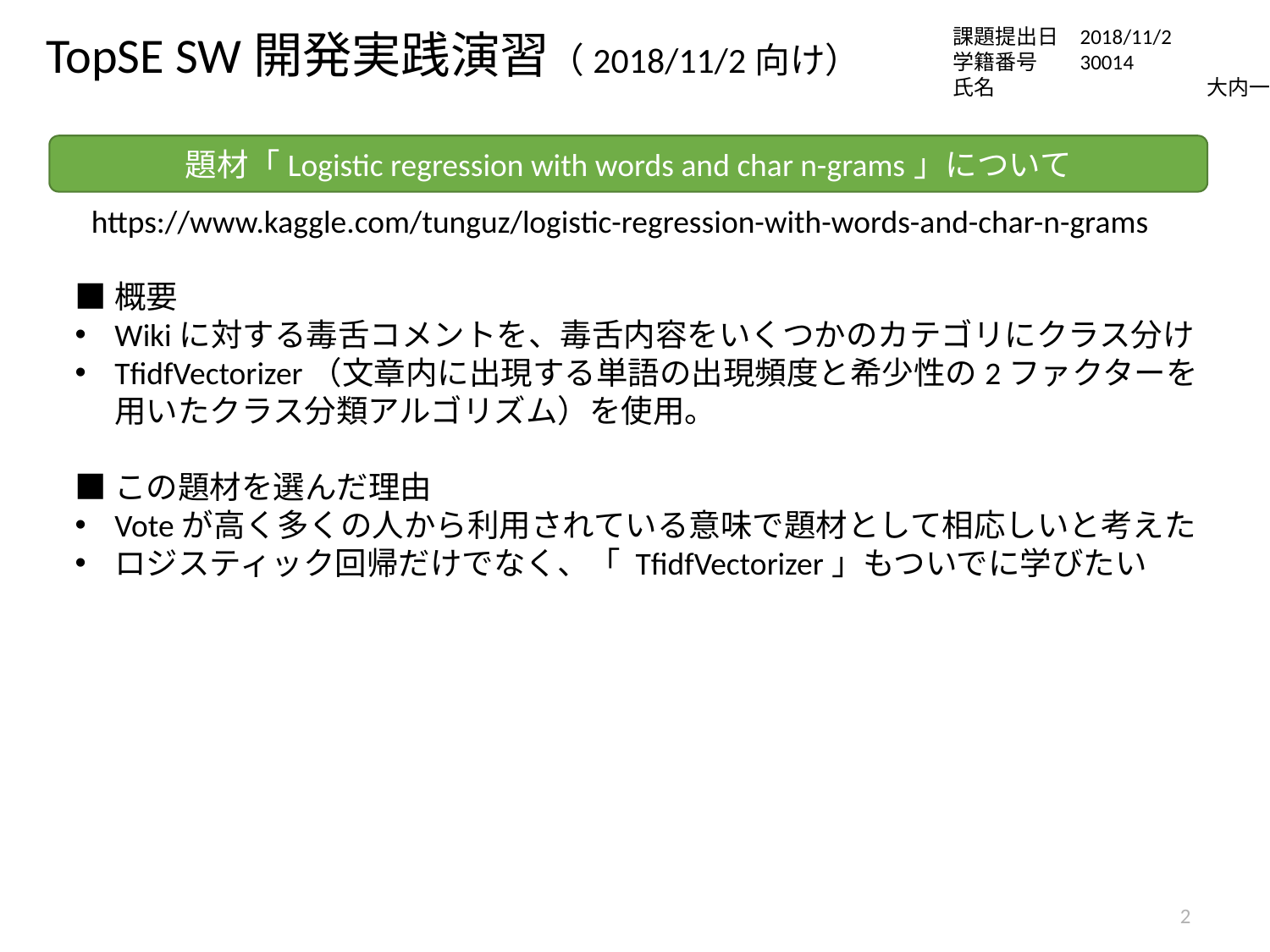

TopSE SW開発実践演習（2018/11/2向け）
題材「Logistic regression with words and char n-grams」について
https://www.kaggle.com/tunguz/logistic-regression-with-words-and-char-n-grams
■概要
Wikiに対する毒舌コメントを、毒舌内容をいくつかのカテゴリにクラス分け
TfidfVectorizer（文章内に出現する単語の出現頻度と希少性の2ファクターを用いたクラス分類アルゴリズム）を使用。

■この題材を選んだ理由
Voteが高く多くの人から利用されている意味で題材として相応しいと考えた
ロジスティック回帰だけでなく、「 TfidfVectorizer」もついでに学びたい
2